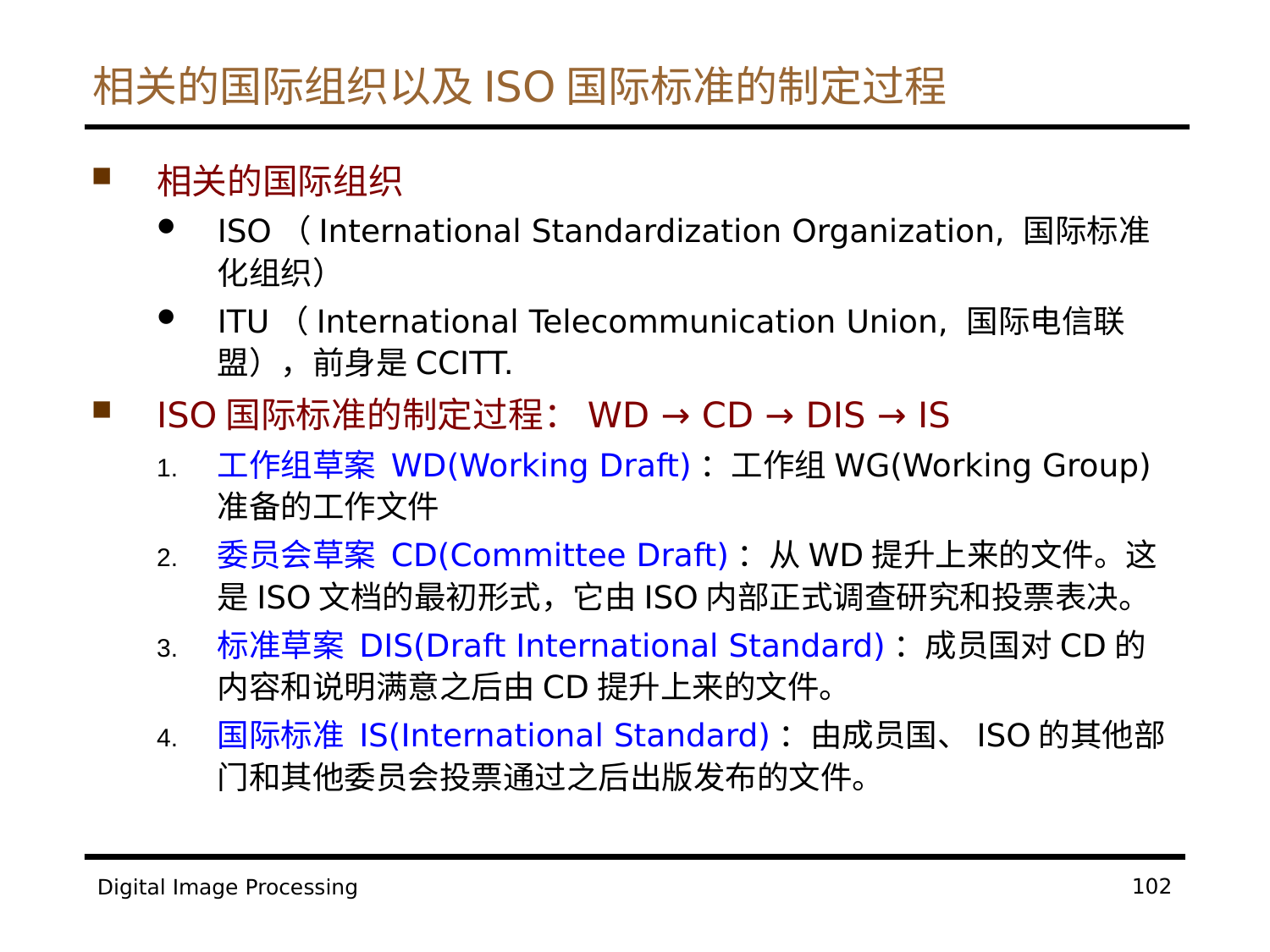

# 相关的国际组织以及ISO国际标准的制定过程
相关的国际组织
ISO（International Standardization Organization, 国际标准化组织）
ITU（International Telecommunication Union, 国际电信联盟），前身是CCITT.
ISO国际标准的制定过程：WD → CD → DIS → IS
工作组草案 WD(Working Draft)：工作组WG(Working Group)准备的工作文件
委员会草案 CD(Committee Draft)：从WD提升上来的文件。这是ISO文档的最初形式，它由ISO内部正式调查研究和投票表决。
标准草案 DIS(Draft International Standard)：成员国对CD的内容和说明满意之后由CD提升上来的文件。
国际标准 IS(International Standard)：由成员国、ISO的其他部门和其他委员会投票通过之后出版发布的文件。
102
Digital Image Processing